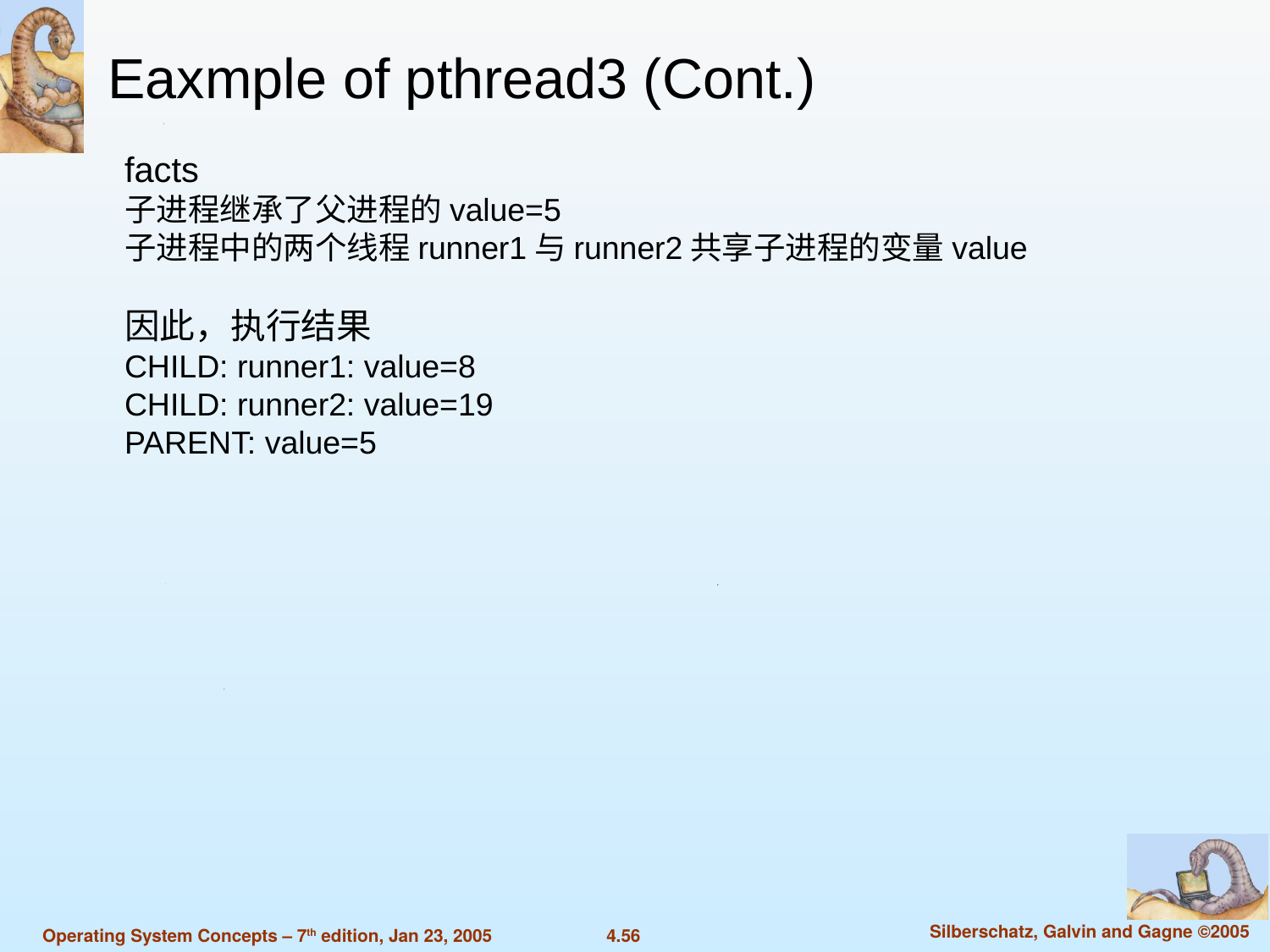

Eaxmple of pthread3 (Cont.)
facts
子进程继承了父进程的value=5
子进程中的两个线程runner1与runner2共享子进程的变量value

因此，执行结果
CHILD: runner1: value=8
CHILD: runner2: value=19
PARENT: value=5